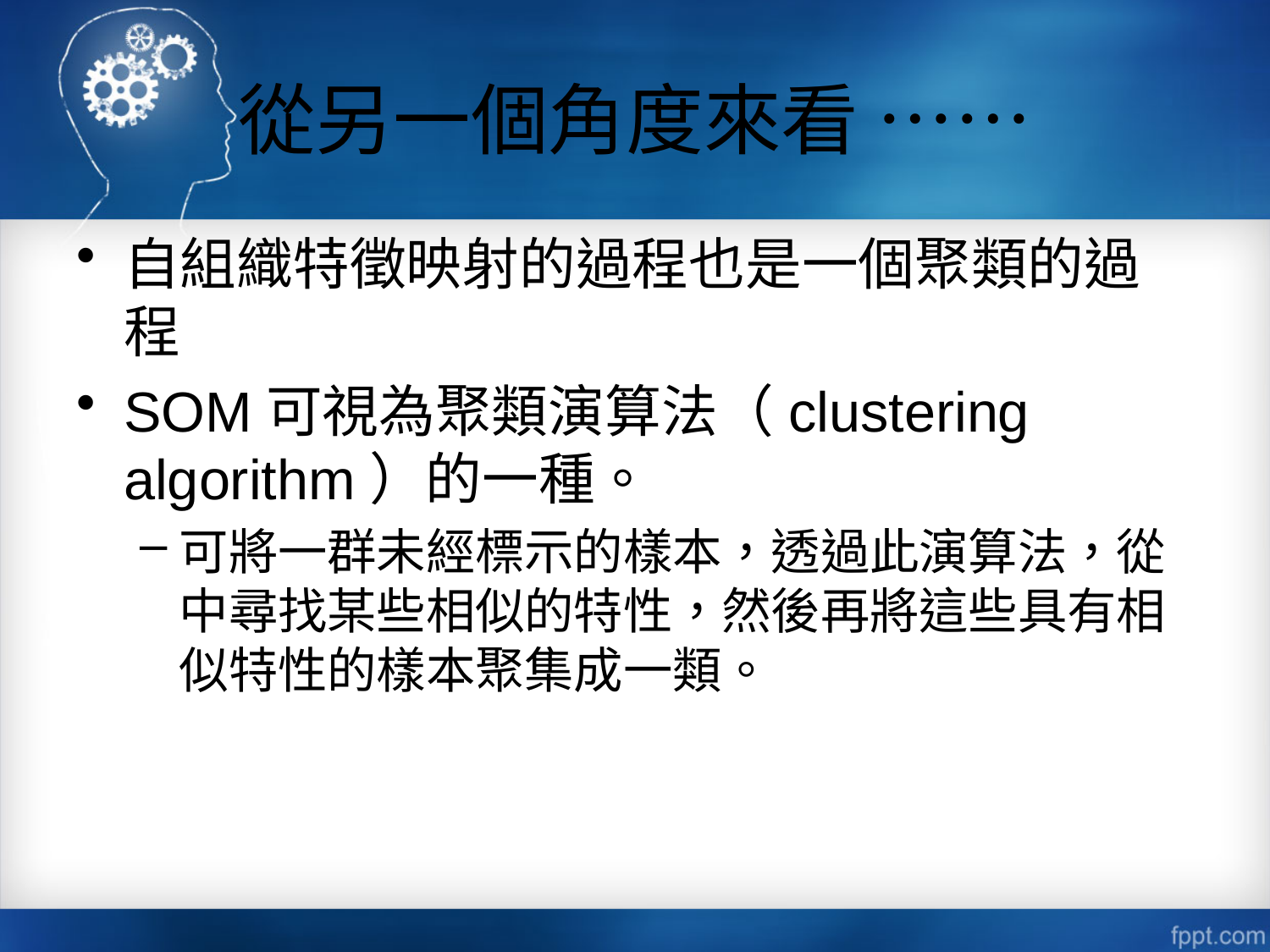

# 從另一個角度來看 ……
自組織特徵映射的過程也是一個聚類的過程
SOM可視為聚類演算法（clustering algorithm）的一種。
可將一群未經標示的樣本，透過此演算法，從中尋找某些相似的特性，然後再將這些具有相似特性的樣本聚集成一類。